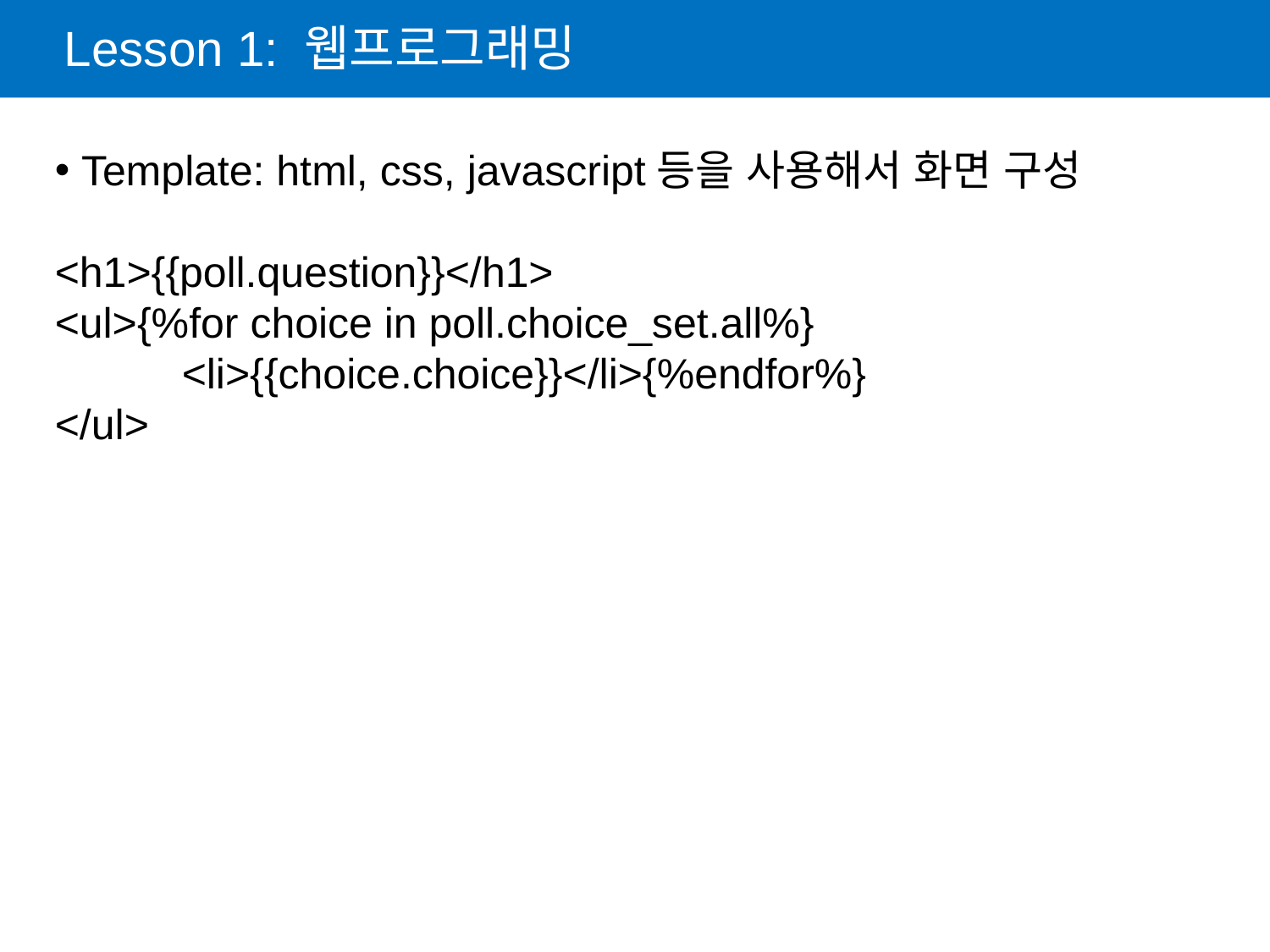

# Lesson 1: 웹프로그래밍
 Template: html, css, javascript등을 사용해서 화면 구성

<h1>{{poll.question}}</h1>
<ul>{%for choice in poll.choice_set.all%}
	<li>{{choice.choice}}</li>{%endfor%}
</ul>